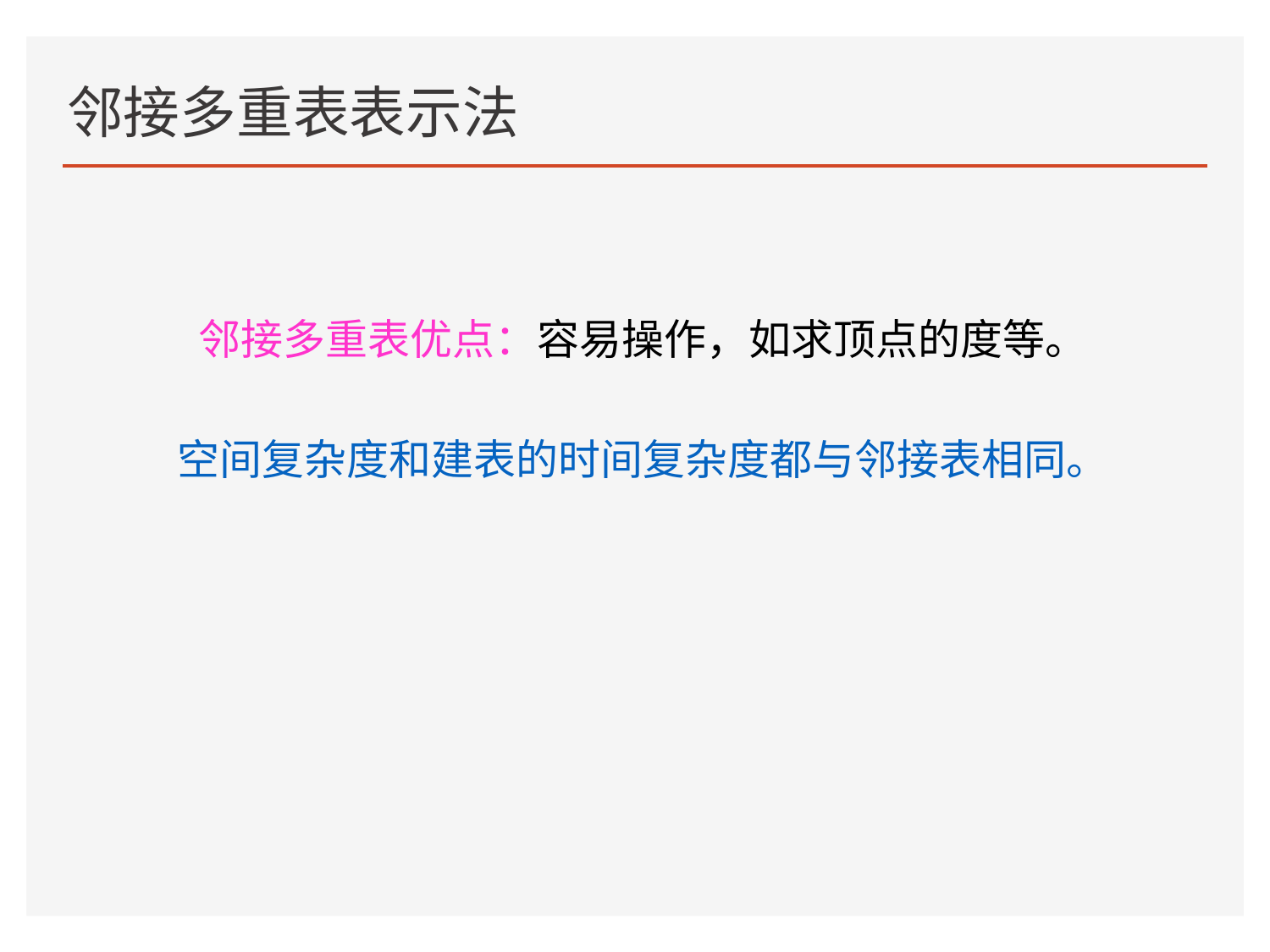

# 邻接多重表表示法

邻接多重表优点：容易操作，如求顶点的度等。
空间复杂度和建表的时间复杂度都与邻接表相同。